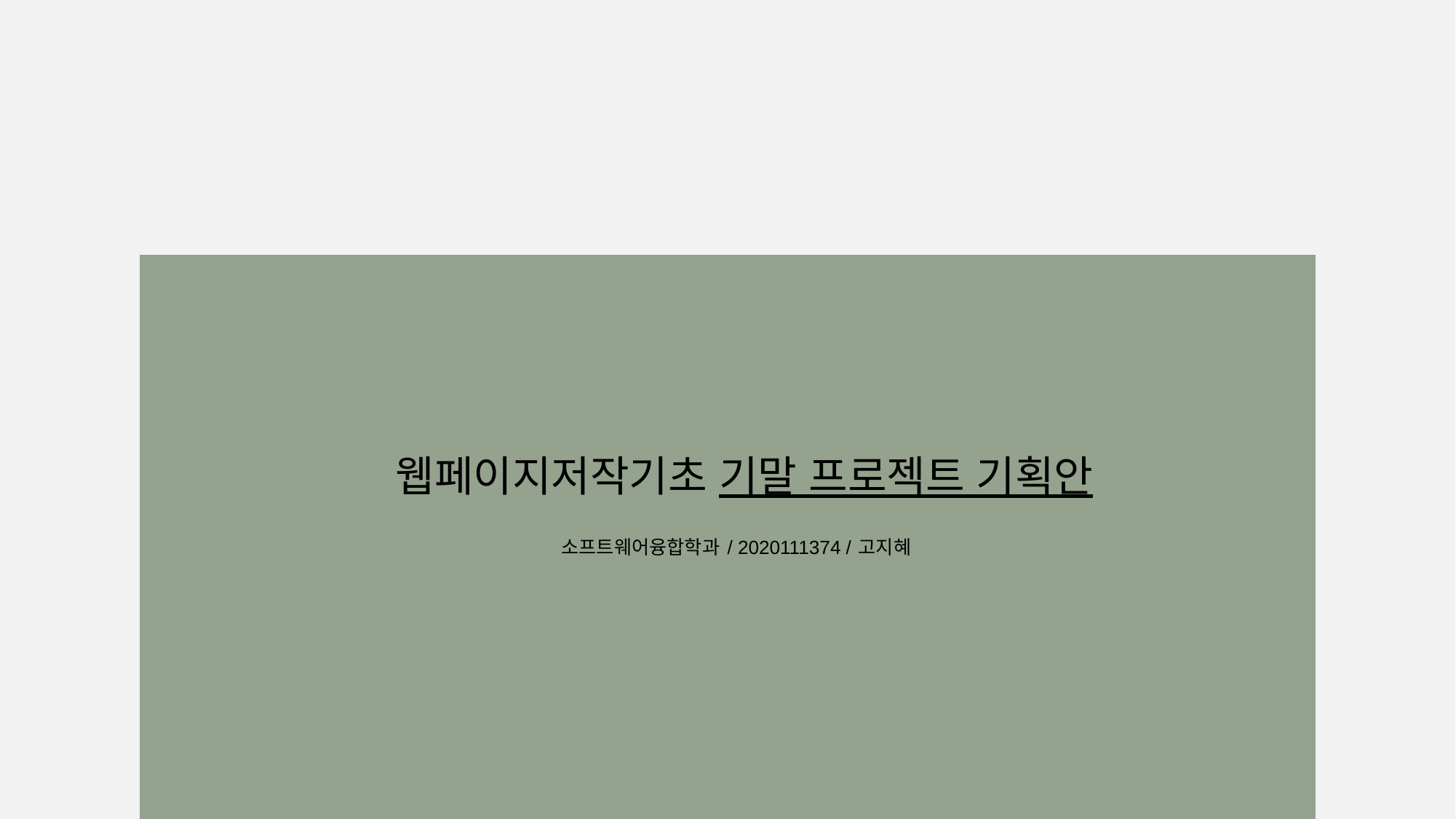

웹페이지저작기초 기말 프로젝트 기획안
소프트웨어융합학과 / 2020111374 / 고지혜